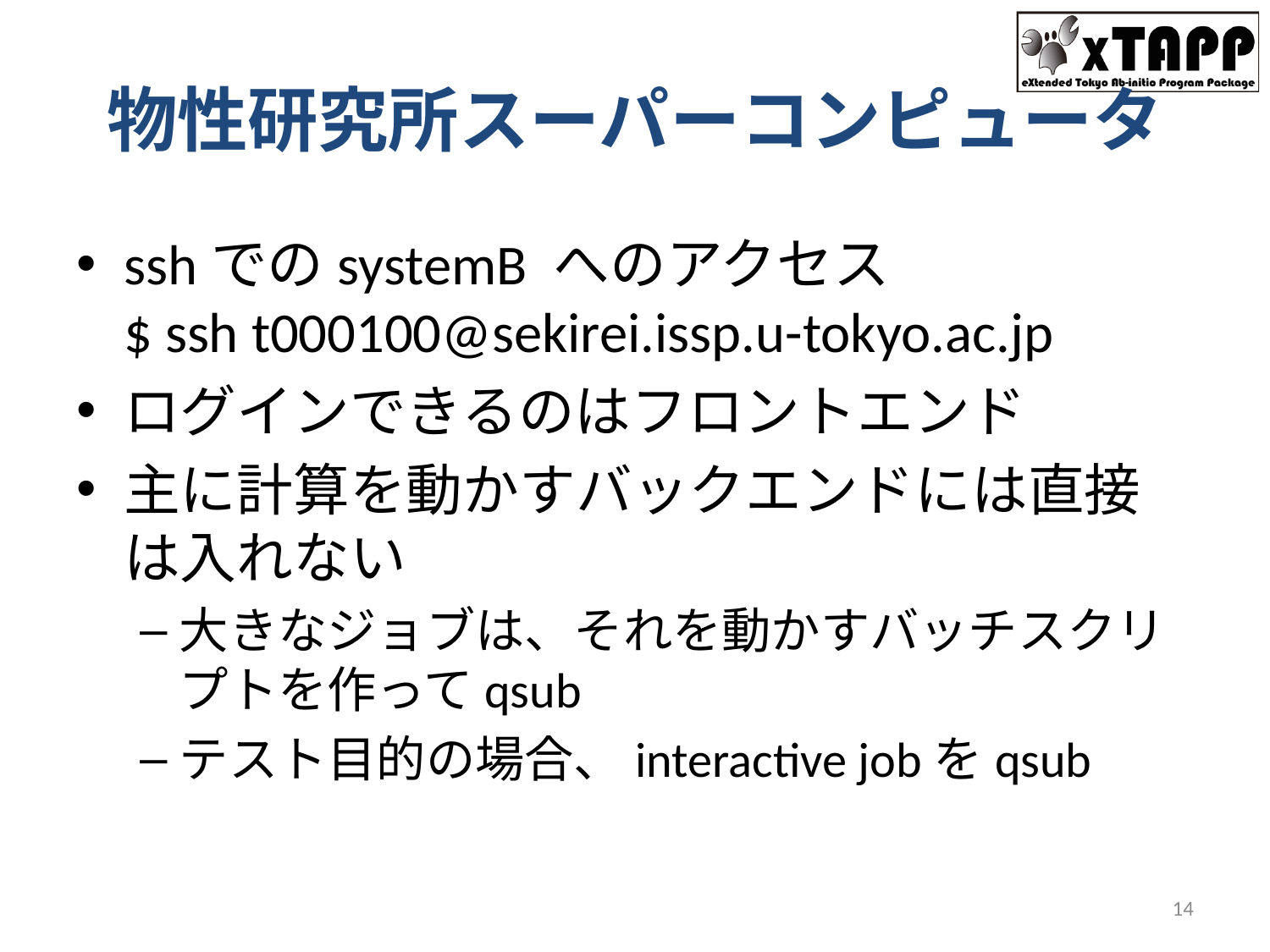

# 物性研究所スーパーコンピュータ
sshでのsystemB へのアクセス
$ ssh t000100@sekirei.issp.u-tokyo.ac.jp
ログインできるのはフロントエンド
主に計算を動かすバックエンドには直接は入れない
大きなジョブは、それを動かすバッチスクリプトを作ってqsub
テスト目的の場合、interactive jobをqsub
14